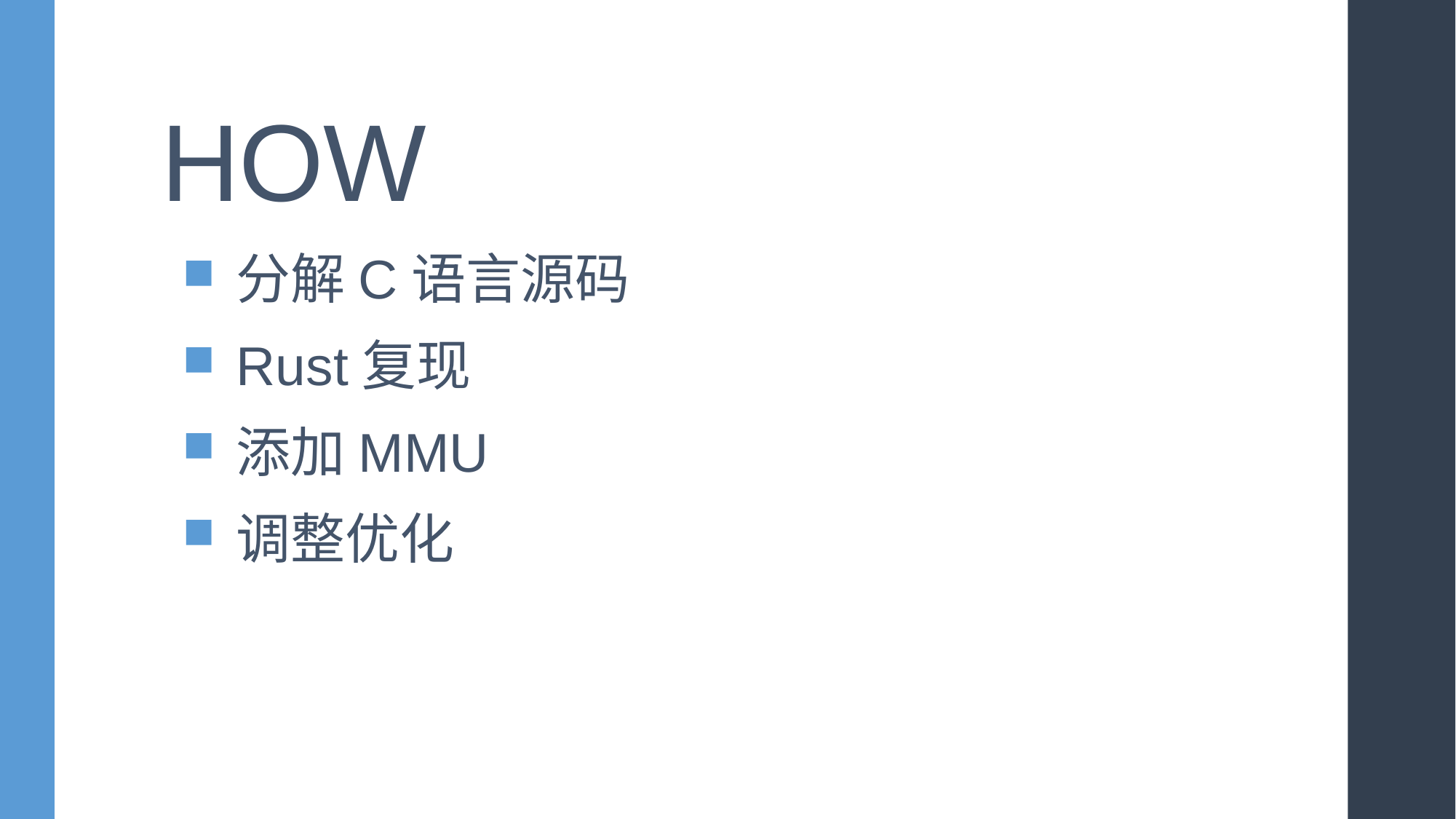

# HOW
分解C语言源码
Rust复现
添加MMU
调整优化
21